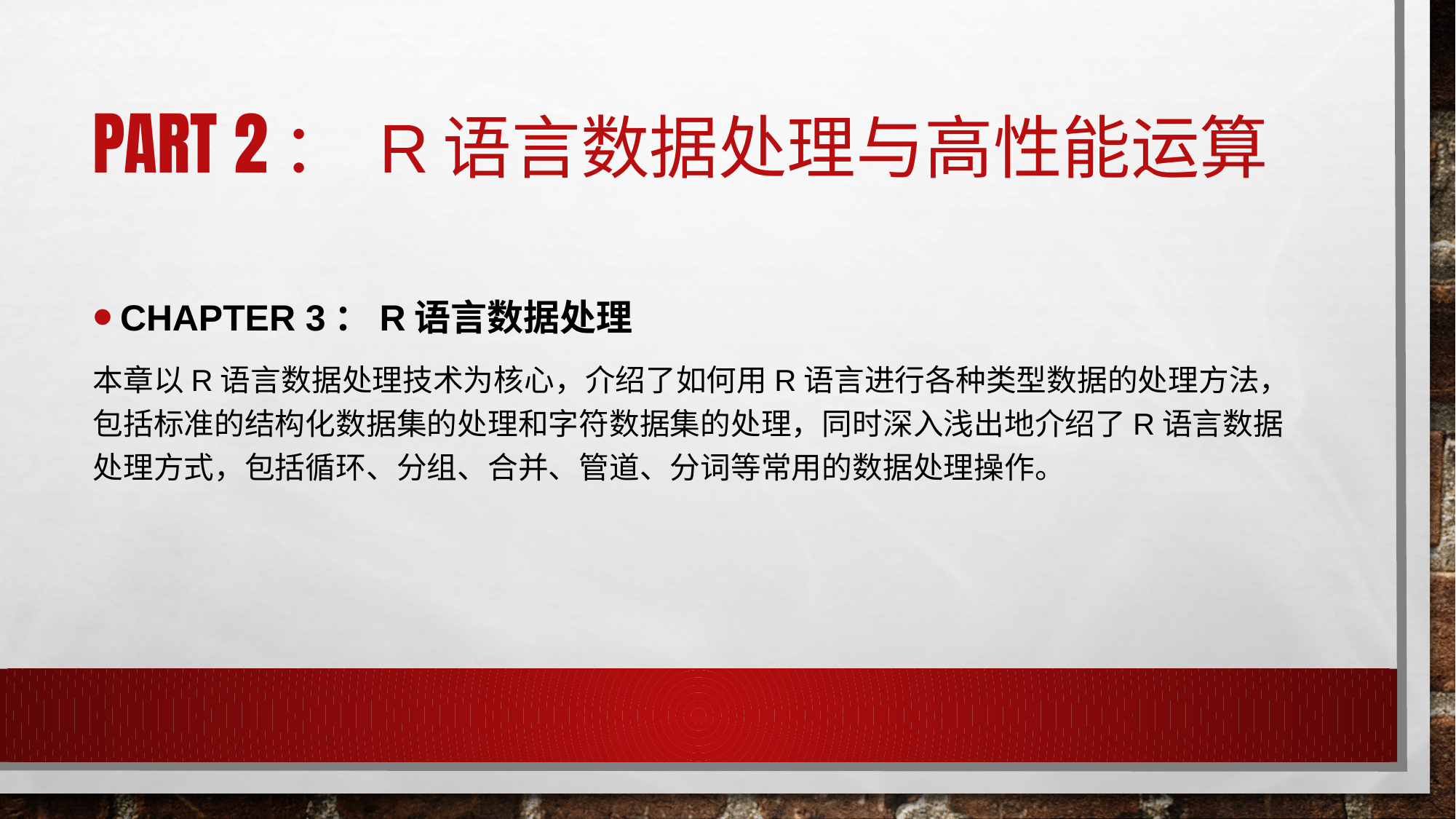

# Part 2： R语言数据处理与高性能运算
Chapter 3：R语言数据处理
本章以R语言数据处理技术为核心，介绍了如何用R语言进行各种类型数据的处理方法，包括标准的结构化数据集的处理和字符数据集的处理，同时深入浅出地介绍了R语言数据处理方式，包括循环、分组、合并、管道、分词等常用的数据处理操作。